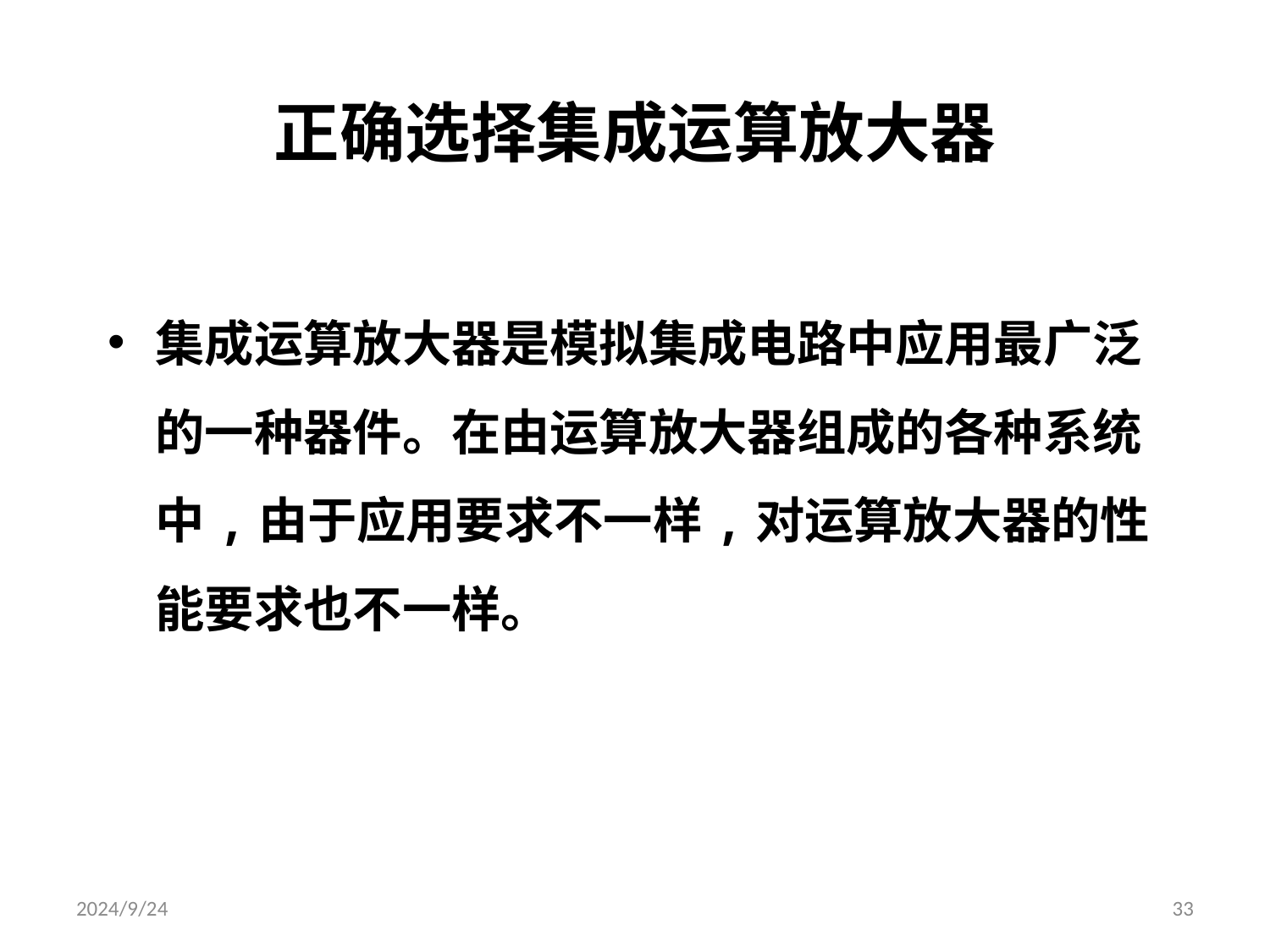

# 正确选择集成运算放大器
集成运算放大器是模拟集成电路中应用最广泛的一种器件。在由运算放大器组成的各种系统中,由于应用要求不一样,对运算放大器的性能要求也不一样。

2024/9/24
33